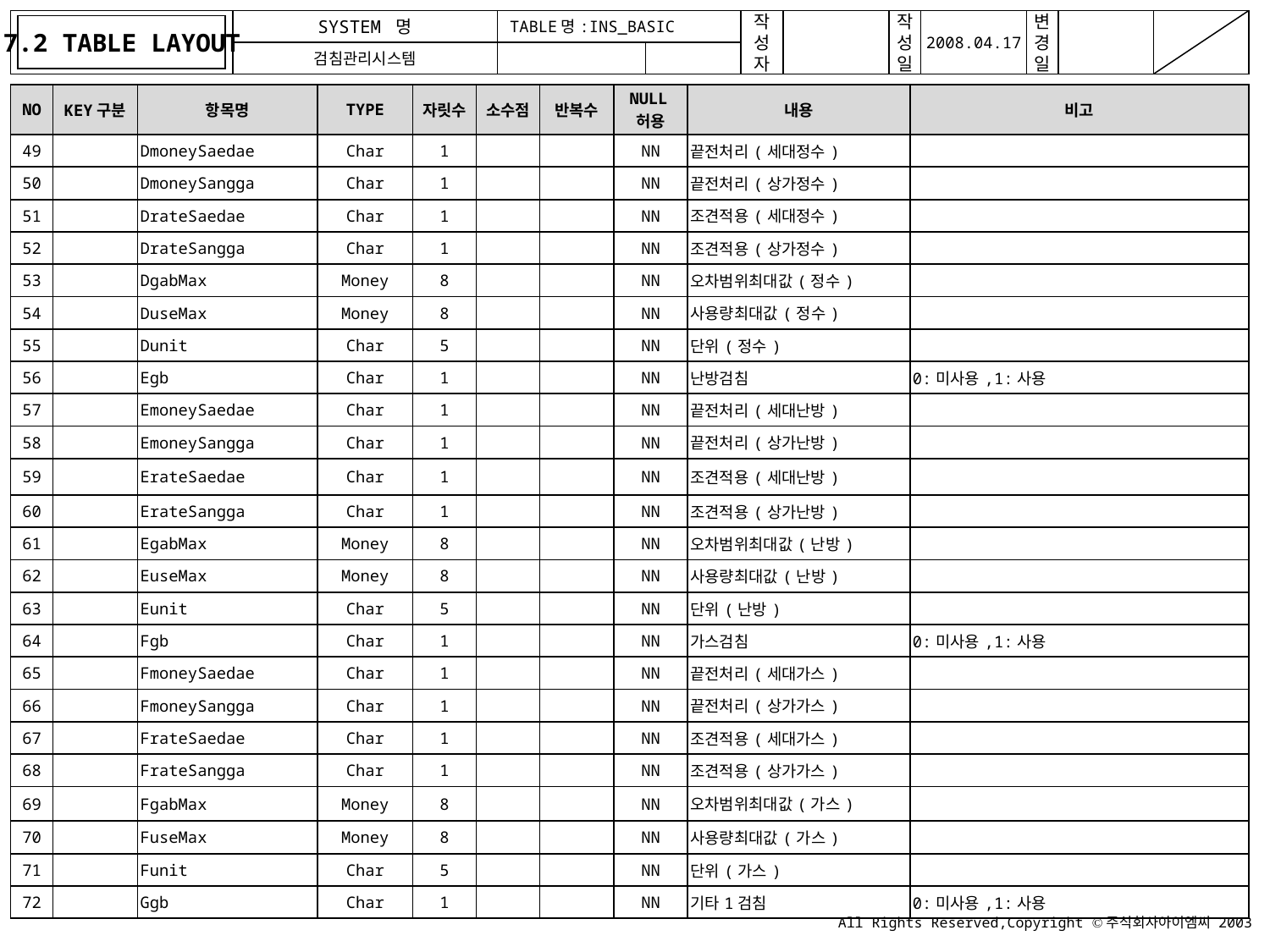

7.2 TABLE LAYOUT
TABLE명:INS_BASIC
| NO | KEY구분 | 항목명 | TYPE | 자릿수 | 소수점 | 반복수 | NULL허용 | 내용 | 비고 |
| --- | --- | --- | --- | --- | --- | --- | --- | --- | --- |
| 49 |  | DmoneySaedae | Char | 1 |  |  | NN | 끝전처리(세대정수) |  |
| 50 |  | DmoneySangga | Char | 1 |  |  | NN | 끝전처리(상가정수) |  |
| 51 |  | DrateSaedae | Char | 1 |  |  | NN | 조견적용(세대정수) |  |
| 52 |  | DrateSangga | Char | 1 |  |  | NN | 조견적용(상가정수) |  |
| 53 |  | DgabMax | Money | 8 |  |  | NN | 오차범위최대값(정수) |  |
| 54 |  | DuseMax | Money | 8 |  |  | NN | 사용량최대값(정수) |  |
| 55 |  | Dunit | Char | 5 |  |  | NN | 단위(정수) |  |
| 56 |  | Egb | Char | 1 |  |  | NN | 난방검침 | 0:미사용,1:사용 |
| 57 |  | EmoneySaedae | Char | 1 |  |  | NN | 끝전처리(세대난방) |  |
| 58 |  | EmoneySangga | Char | 1 |  |  | NN | 끝전처리(상가난방) |  |
| 59 |  | ErateSaedae | Char | 1 |  |  | NN | 조견적용(세대난방) |  |
| 60 |  | ErateSangga | Char | 1 |  |  | NN | 조견적용(상가난방) |  |
| 61 |  | EgabMax | Money | 8 |  |  | NN | 오차범위최대값(난방) |  |
| 62 |  | EuseMax | Money | 8 |  |  | NN | 사용량최대값(난방) |  |
| 63 |  | Eunit | Char | 5 |  |  | NN | 단위(난방) |  |
| 64 |  | Fgb | Char | 1 |  |  | NN | 가스검침 | 0:미사용,1:사용 |
| 65 |  | FmoneySaedae | Char | 1 |  |  | NN | 끝전처리(세대가스) |  |
| 66 |  | FmoneySangga | Char | 1 |  |  | NN | 끝전처리(상가가스) |  |
| 67 |  | FrateSaedae | Char | 1 |  |  | NN | 조견적용(세대가스) |  |
| 68 |  | FrateSangga | Char | 1 |  |  | NN | 조견적용(상가가스) |  |
| 69 |  | FgabMax | Money | 8 |  |  | NN | 오차범위최대값(가스) |  |
| 70 |  | FuseMax | Money | 8 |  |  | NN | 사용량최대값(가스) |  |
| 71 |  | Funit | Char | 5 |  |  | NN | 단위(가스) |  |
| 72 |  | Ggb | Char | 1 |  |  | NN | 기타1검침 | 0:미사용,1:사용 |